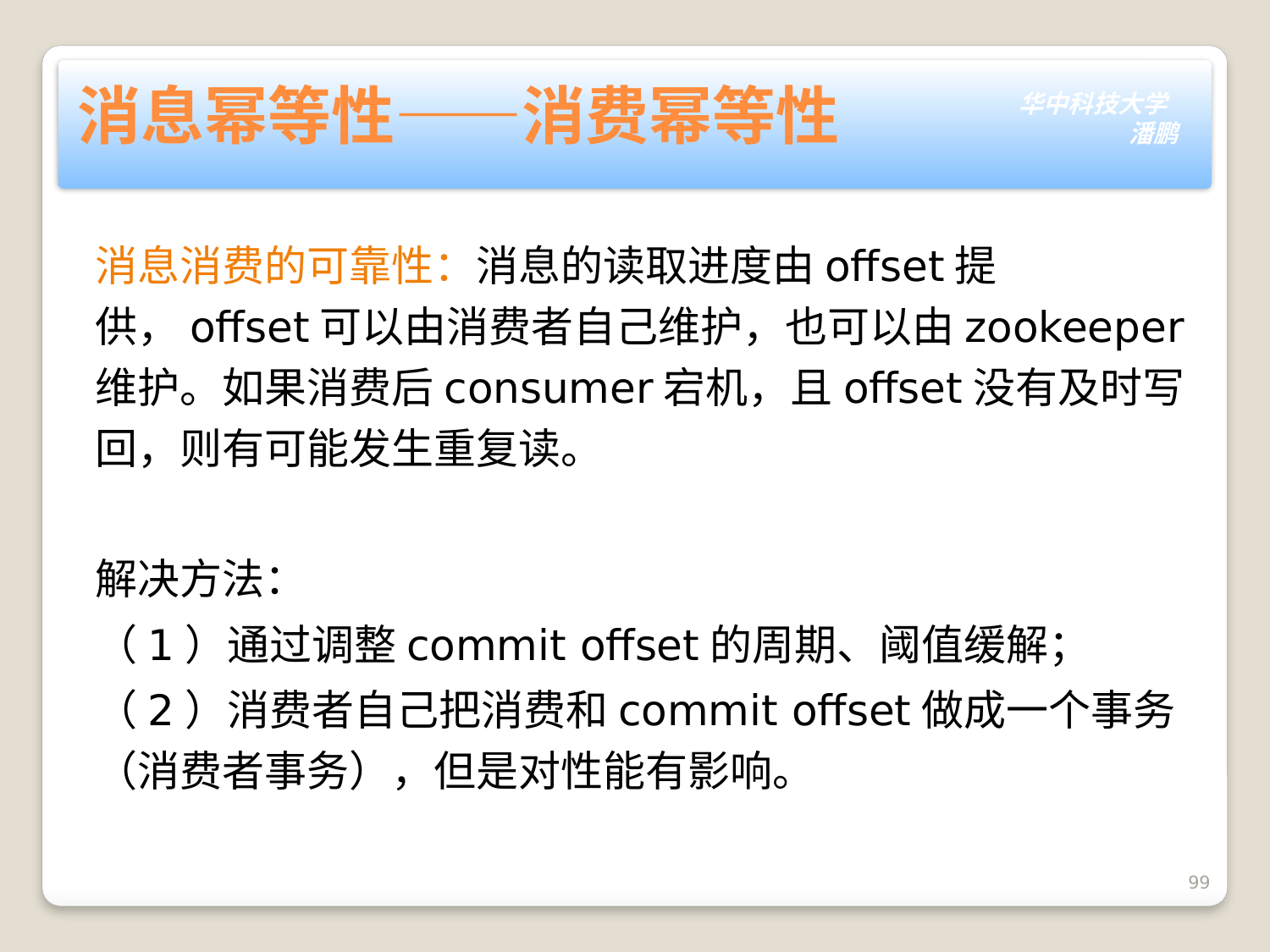

# 消息幂等性——消费幂等性
消息消费的可靠性：消息的读取进度由offset提供，offset可以由消费者自己维护，也可以由zookeeper维护。如果消费后consumer宕机，且offset没有及时写回，则有可能发生重复读。

解决方法：
（1）通过调整commit offset的周期、阈值缓解；
（2）消费者自己把消费和commit offset做成一个事务（消费者事务），但是对性能有影响。

99